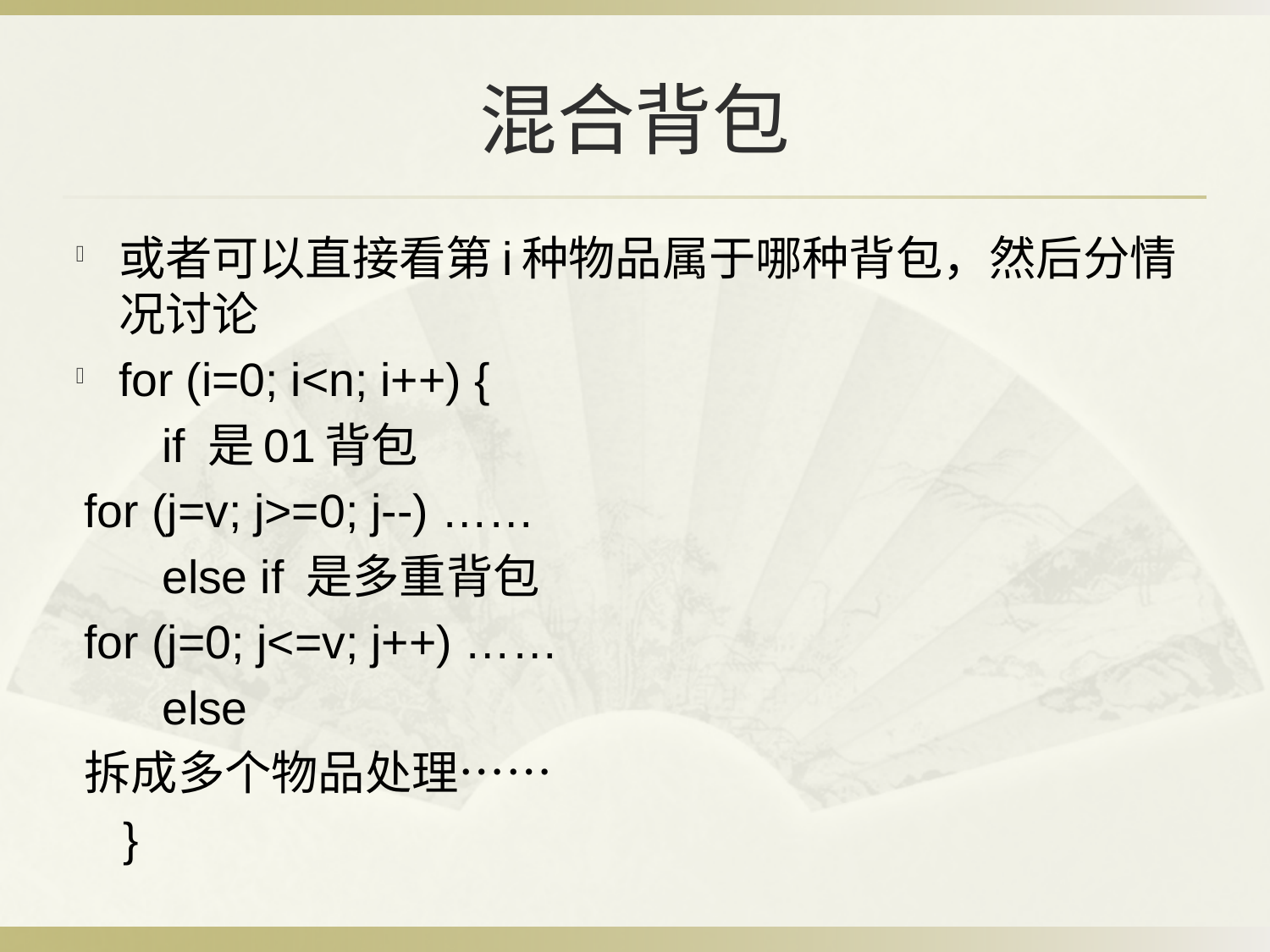

# 混合背包
或者可以直接看第i种物品属于哪种背包，然后分情况讨论
for (i=0; i<n; i++) {
      if 是01背包
	for (j=v; j>=0; j--) ……
      else if 是多重背包
	for (j=0; j<=v; j++) ……
      else
	拆成多个物品处理……
   }